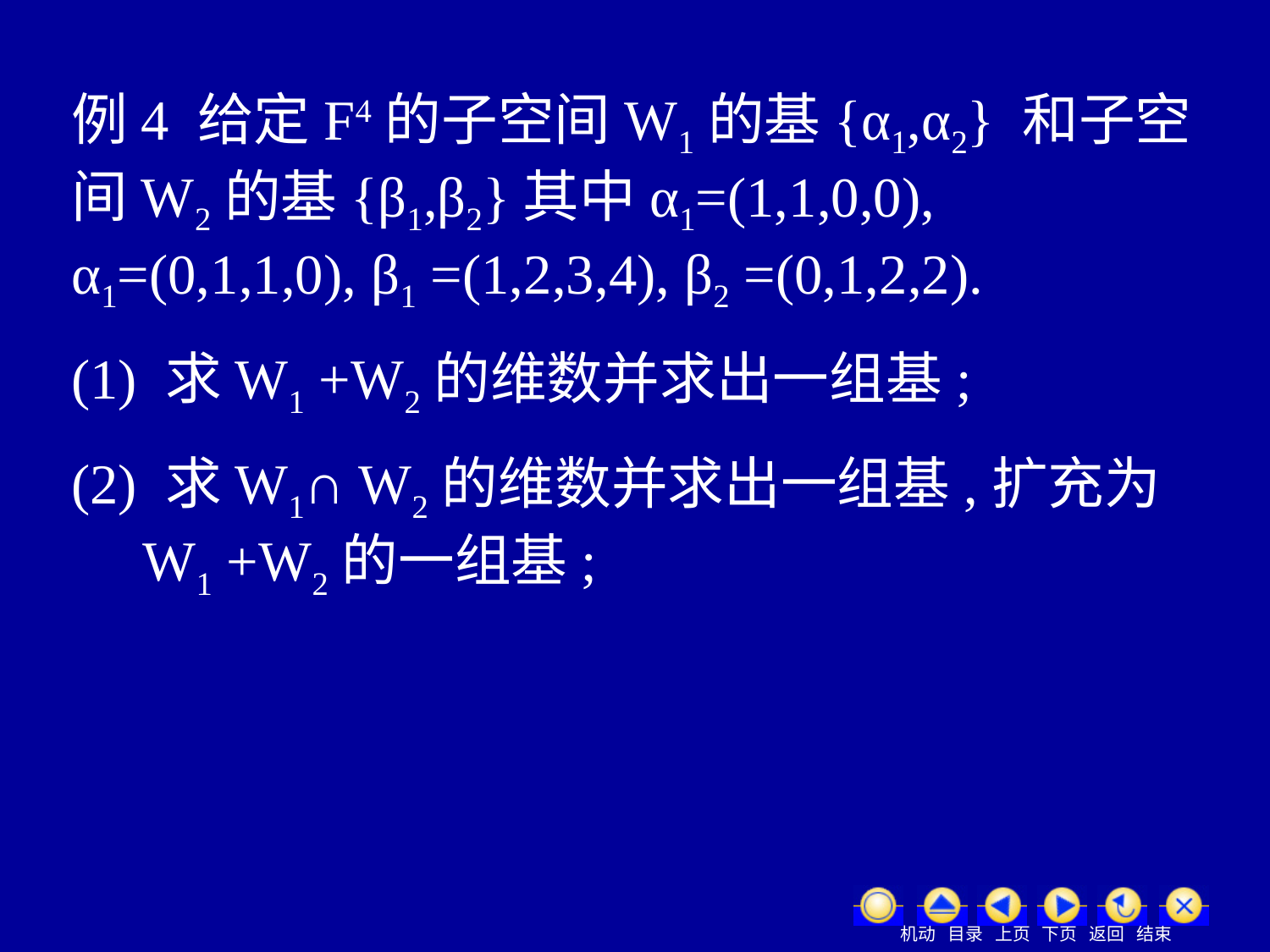

例4 给定F4的子空间W1的基{α1,α2} 和子空间W2的基{β1,β2}其中α1=(1,1,0,0),  α1=(0,1,1,0), β1 =(1,2,3,4), β2 =(0,1,2,2).
(1) 求W1 +W2的维数并求出一组基;
(2) 求W1∩ W2的维数并求出一组基,扩充为W1 +W2的一组基;